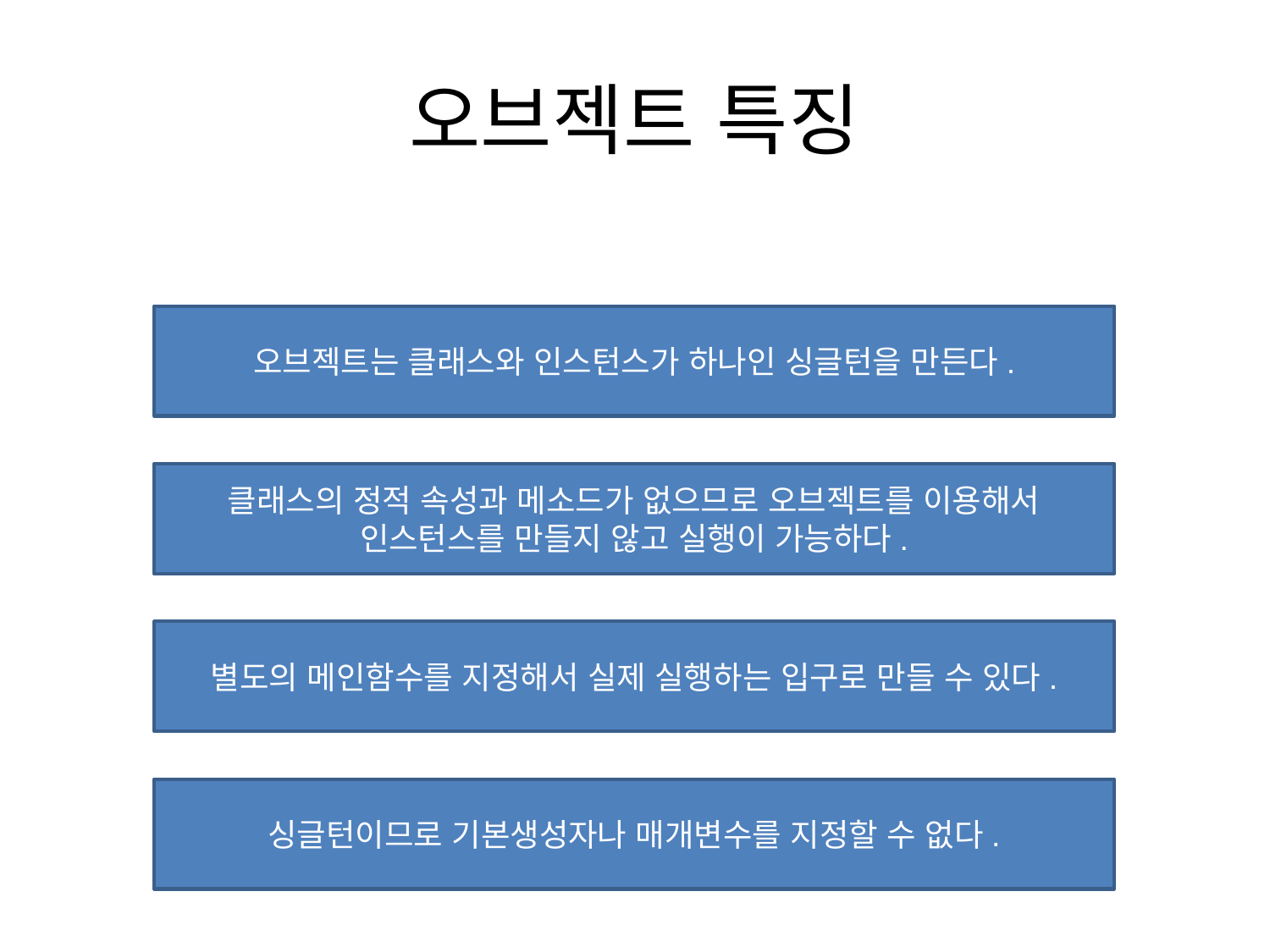

# 오브젝트 특징
오브젝트는 클래스와 인스턴스가 하나인 싱글턴을 만든다.
클래스의 정적 속성과 메소드가 없으므로 오브젝트를 이용해서 인스턴스를 만들지 않고 실행이 가능하다.
별도의 메인함수를 지정해서 실제 실행하는 입구로 만들 수 있다.
싱글턴이므로 기본생성자나 매개변수를 지정할 수 없다.